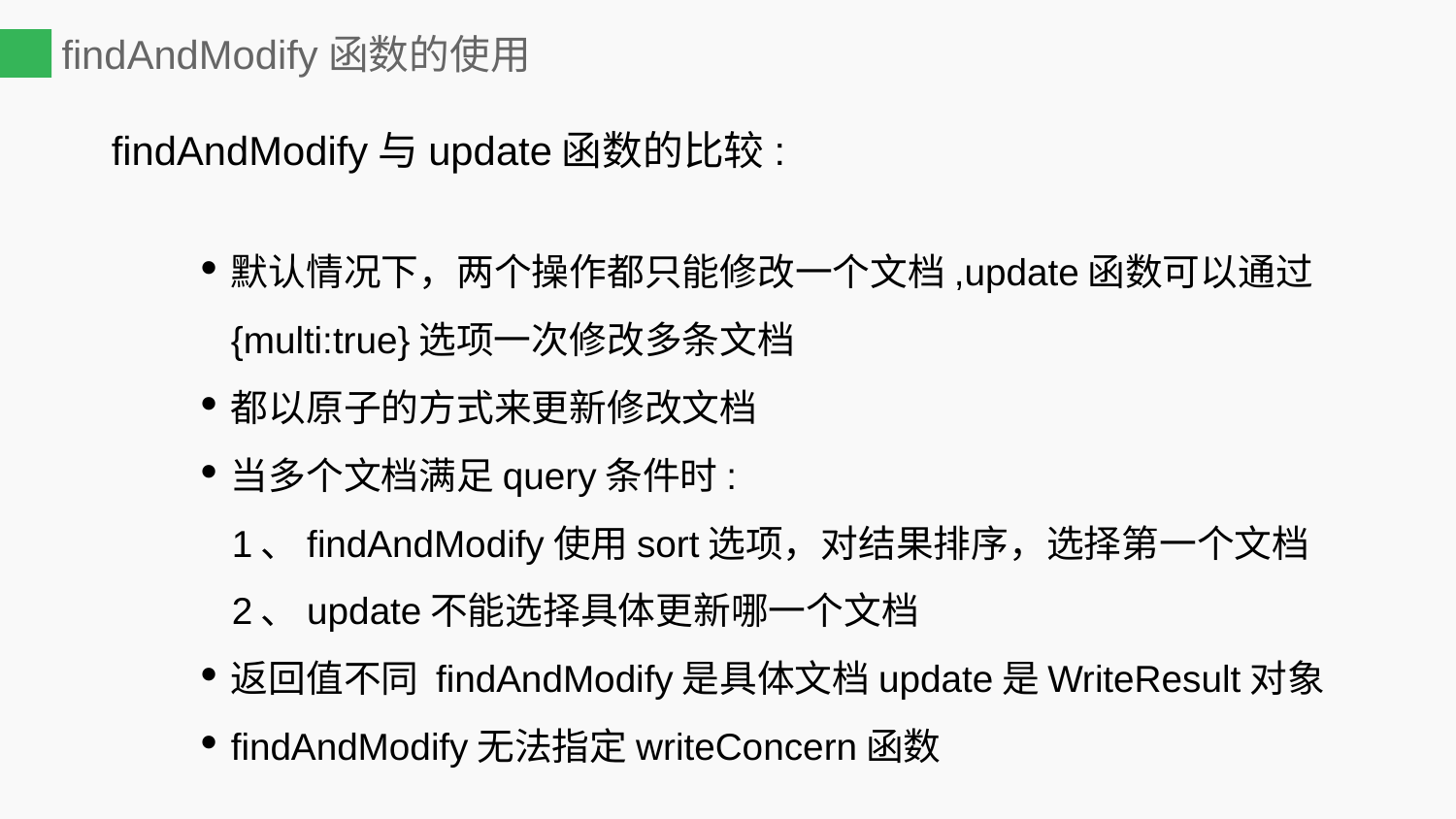

# findAndModify函数的使用
findAndModify与update函数的比较:
默认情况下，两个操作都只能修改一个文档,update函数可以通过{multi:true}选项一次修改多条文档
都以原子的方式来更新修改文档
当多个文档满足query条件时:
   1、findAndModify使用sort选项，对结果排序，选择第一个文档
   2、update不能选择具体更新哪一个文档
返回值不同 findAndModify是具体文档update是WriteResult对象
findAndModify无法指定writeConcern函数